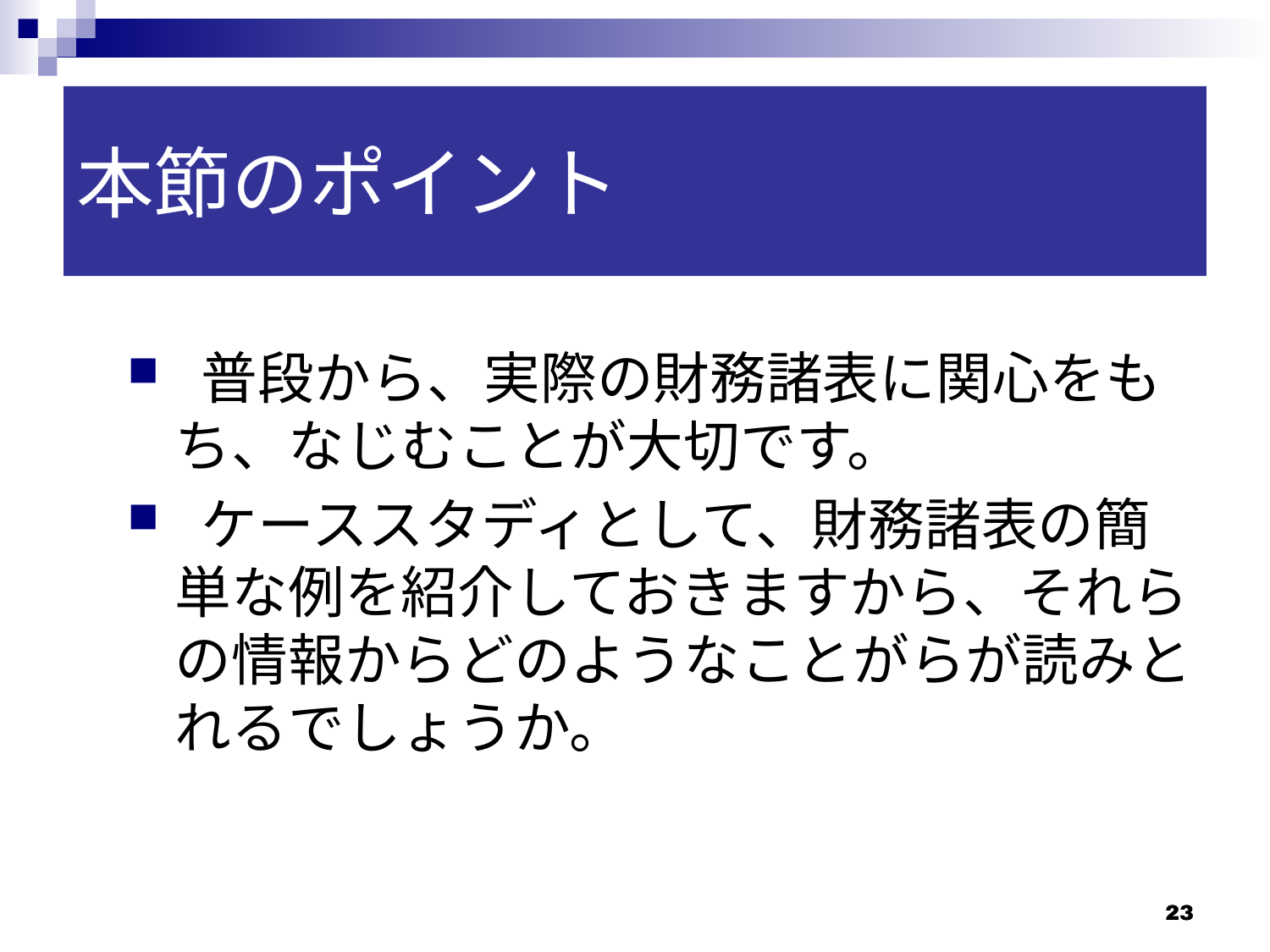

本節のポイント
 普段から、実際の財務諸表に関心をもち、なじむことが大切です。
 ケーススタディとして、財務諸表の簡単な例を紹介しておきますから、それらの情報からどのようなことがらが読みとれるでしょうか。

23
23